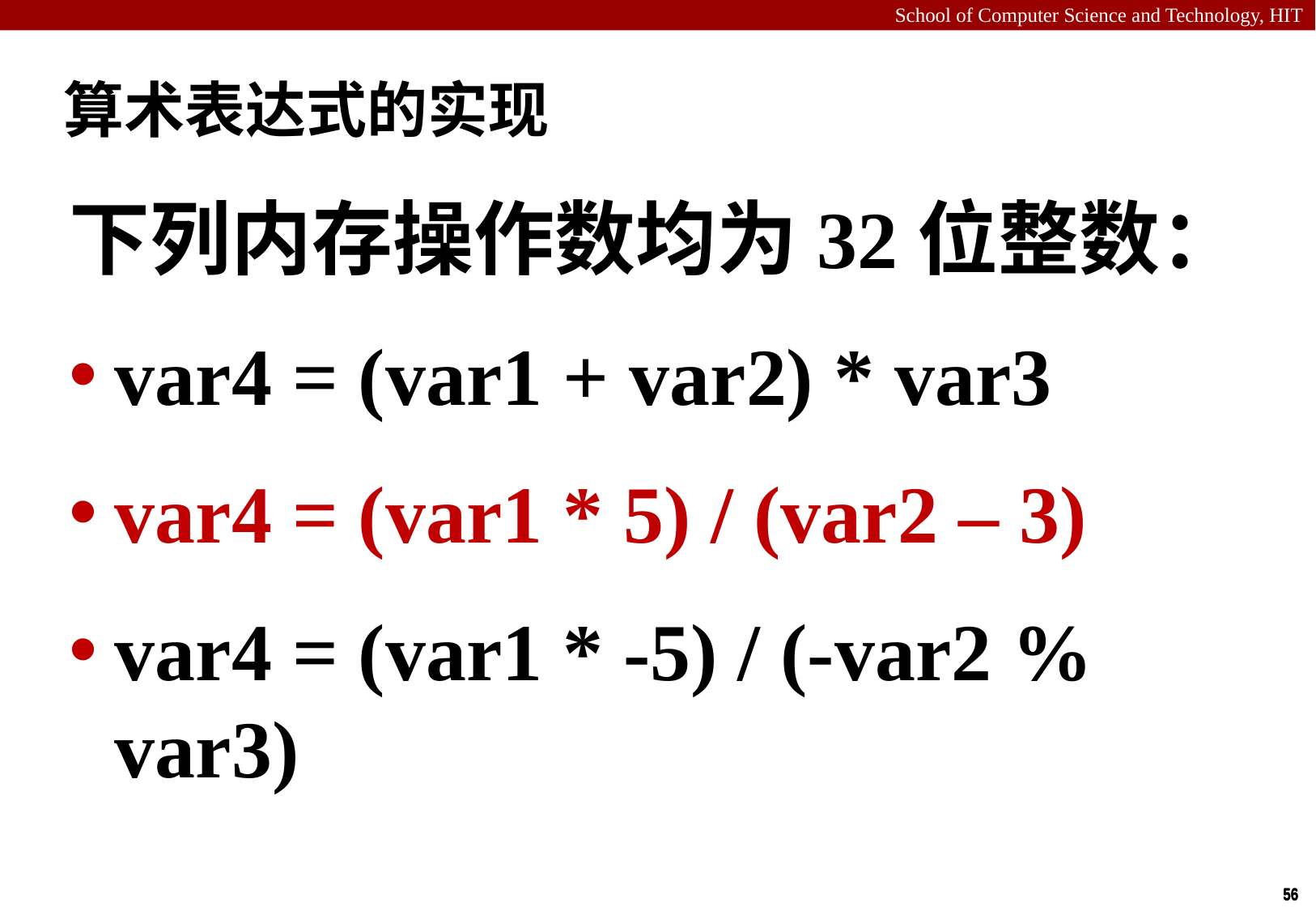

# 算术表达式的实现
下列内存操作数均为32位整数：
var4 = (var1 + var2) * var3
var4 = (var1 * 5) / (var2 – 3)
var4 = (var1 * -5) / (-var2 % var3)